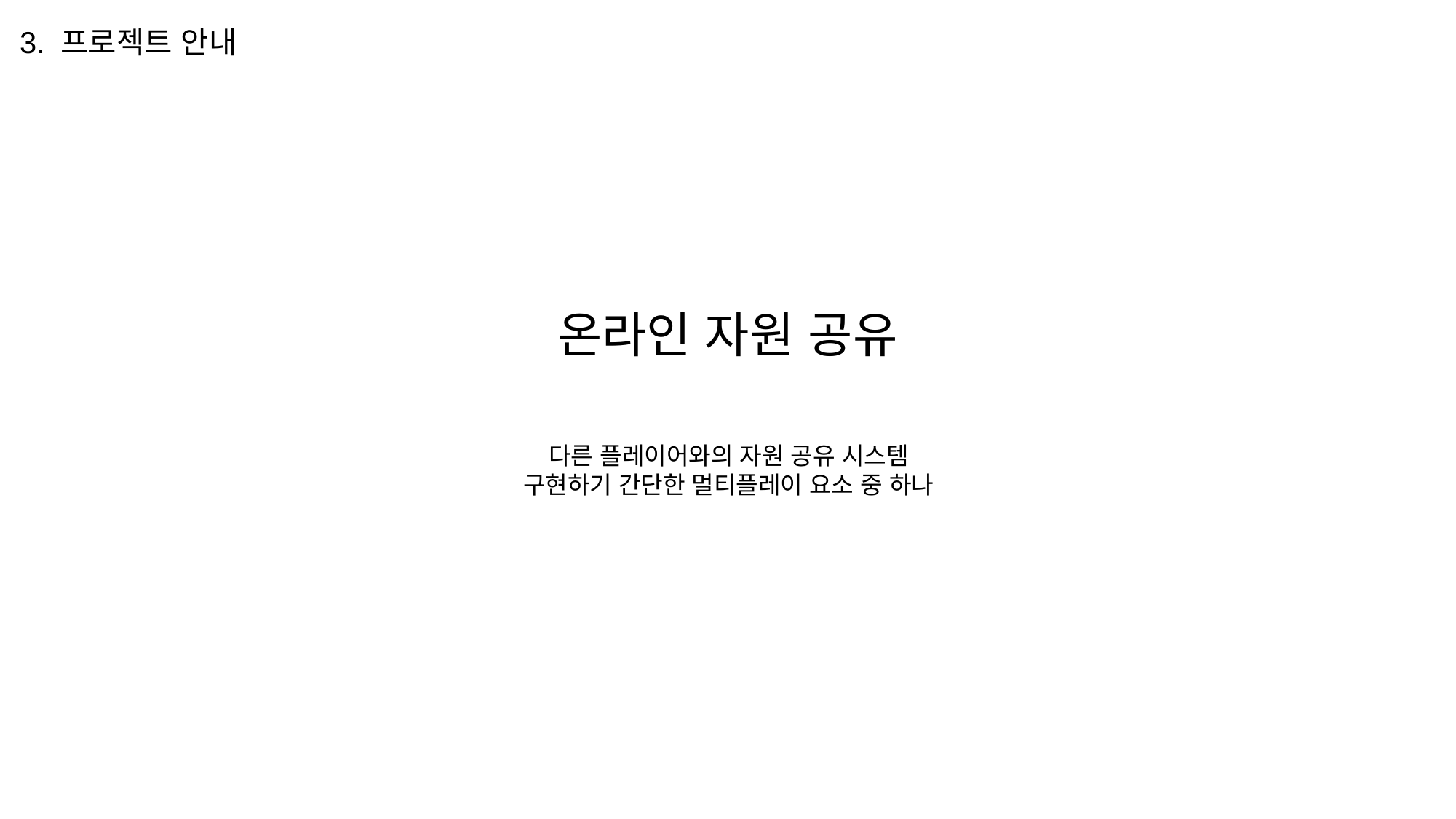

3. 프로젝트 안내
온라인 자원 공유
다른 플레이어와의 자원 공유 시스템
구현하기 간단한 멀티플레이 요소 중 하나